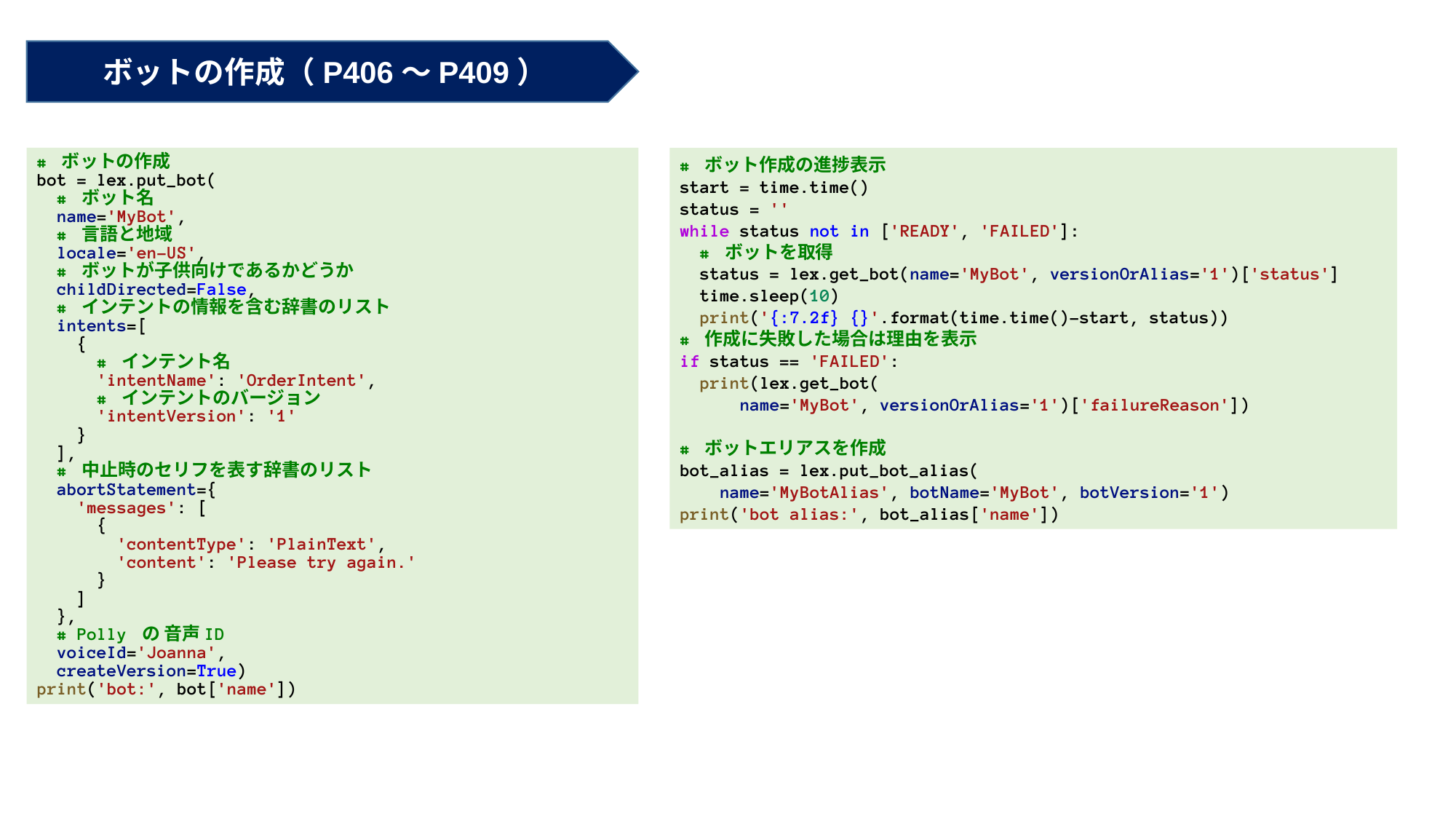

ボットの作成（P406～P409）
# ボットの作成
bot = lex.put_bot(
  # ボット名
  name='MyBot',
  # 言語と地域
  locale='en-US',
  # ボットが子供向けであるかどうか
  childDirected=False,
  # インテントの情報を含む辞書のリスト
  intents=[
    {
      # インテント名
      'intentName': 'OrderIntent',
      # インテントのバージョン
      'intentVersion': '1'
    }
  ],
  # 中止時のセリフを表す辞書のリスト
  abortStatement={
    'messages': [
      {
        'contentType': 'PlainText',
        'content': 'Please try again.'
      }
    ]
  },
  # Polly の 音声ID
  voiceId='Joanna',
  createVersion=True)
print('bot:', bot['name'])
# ボット作成の進捗表示
start = time.time()
status = ''
while status not in ['READY', 'FAILED']:
  # ボットを取得
  status = lex.get_bot(name='MyBot', versionOrAlias='1')['status']
  time.sleep(10)
  print('{:7.2f} {}'.format(time.time()-start, status))
# 作成に失敗した場合は理由を表示
if status == 'FAILED':
  print(lex.get_bot(
      name='MyBot', versionOrAlias='1')['failureReason'])
# ボットエリアスを作成
bot_alias = lex.put_bot_alias(
    name='MyBotAlias', botName='MyBot', botVersion='1')
print('bot alias:', bot_alias['name'])